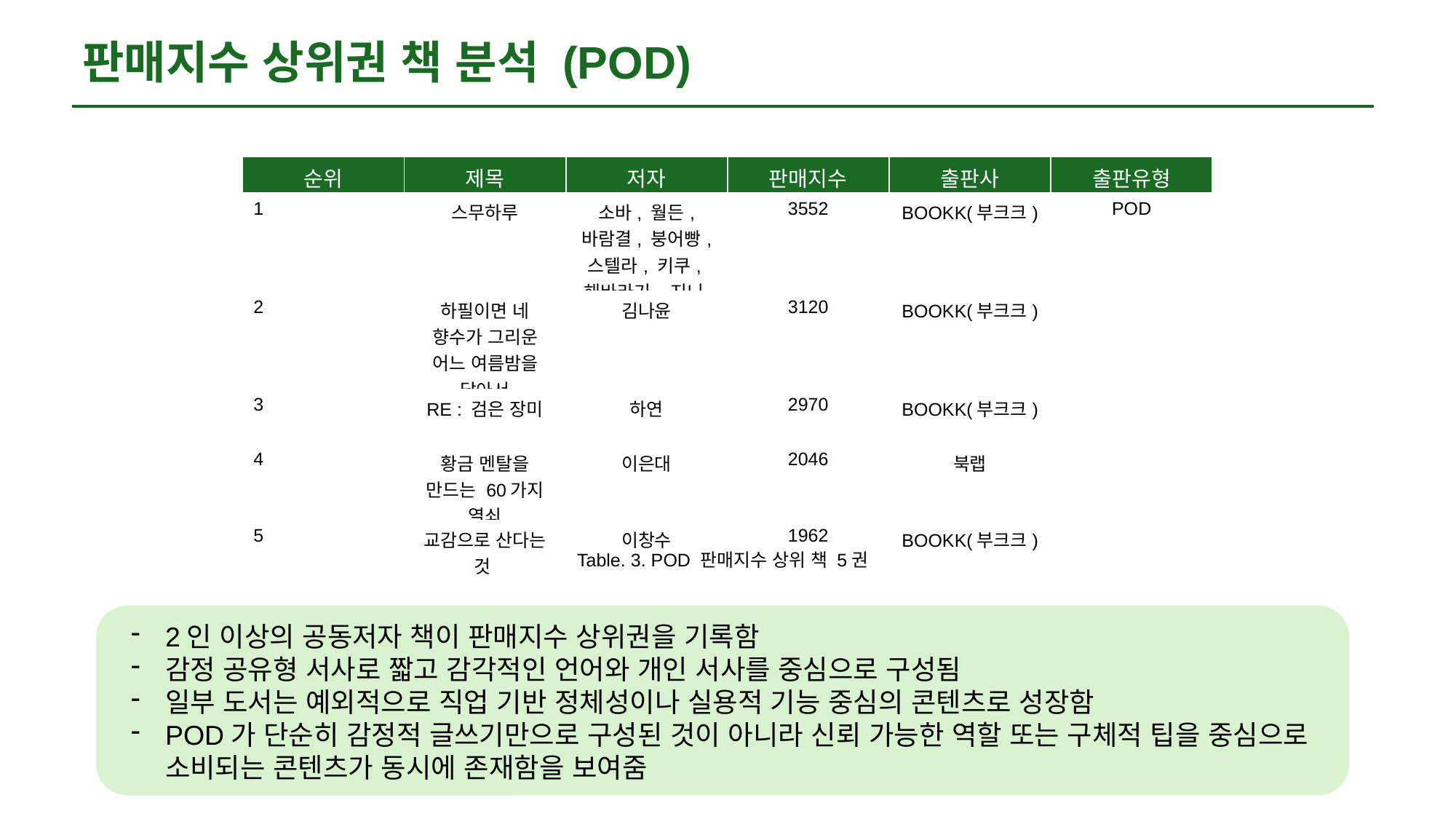

판매지수 상위권 책 분석 (POD)
| 순위 | 제목 | 저자 | 판매지수 | 출판사 | 출판유형 |
| --- | --- | --- | --- | --- | --- |
| 1 | 스무하루 | 소바, 월든, 바람결, 붕어빵, 스텔라, 키쿠,해바라기, 지니 | 3552 | BOOKK(부크크) | POD |
| 2 | 하필이면 네 향수가 그리운 어느 여름밤을 닮아서 | 김나윤 | 3120 | BOOKK(부크크) |  |
| 3 | RE : 검은 장미 | 하연 | 2970 | BOOKK(부크크) |  |
| 4 | 황금 멘탈을 만드는 60가지 열쇠 | 이은대 | 2046 | 북랩 |  |
| 5 | 교감으로 산다는 것 | 이창수 | 1962 | BOOKK(부크크) |  |
Table. 3. POD 판매지수 상위 책 5권

2인 이상의 공동저자 책이 판매지수 상위권을 기록함
감정 공유형 서사로 짧고 감각적인 언어와 개인 서사를 중심으로 구성됨
일부 도서는 예외적으로 직업 기반 정체성이나 실용적 기능 중심의 콘텐츠로 성장함
POD가 단순히 감정적 글쓰기만으로 구성된 것이 아니라 신뢰 가능한 역할 또는 구체적 팁을 중심으로 소비되는 콘텐츠가 동시에 존재함을 보여줌